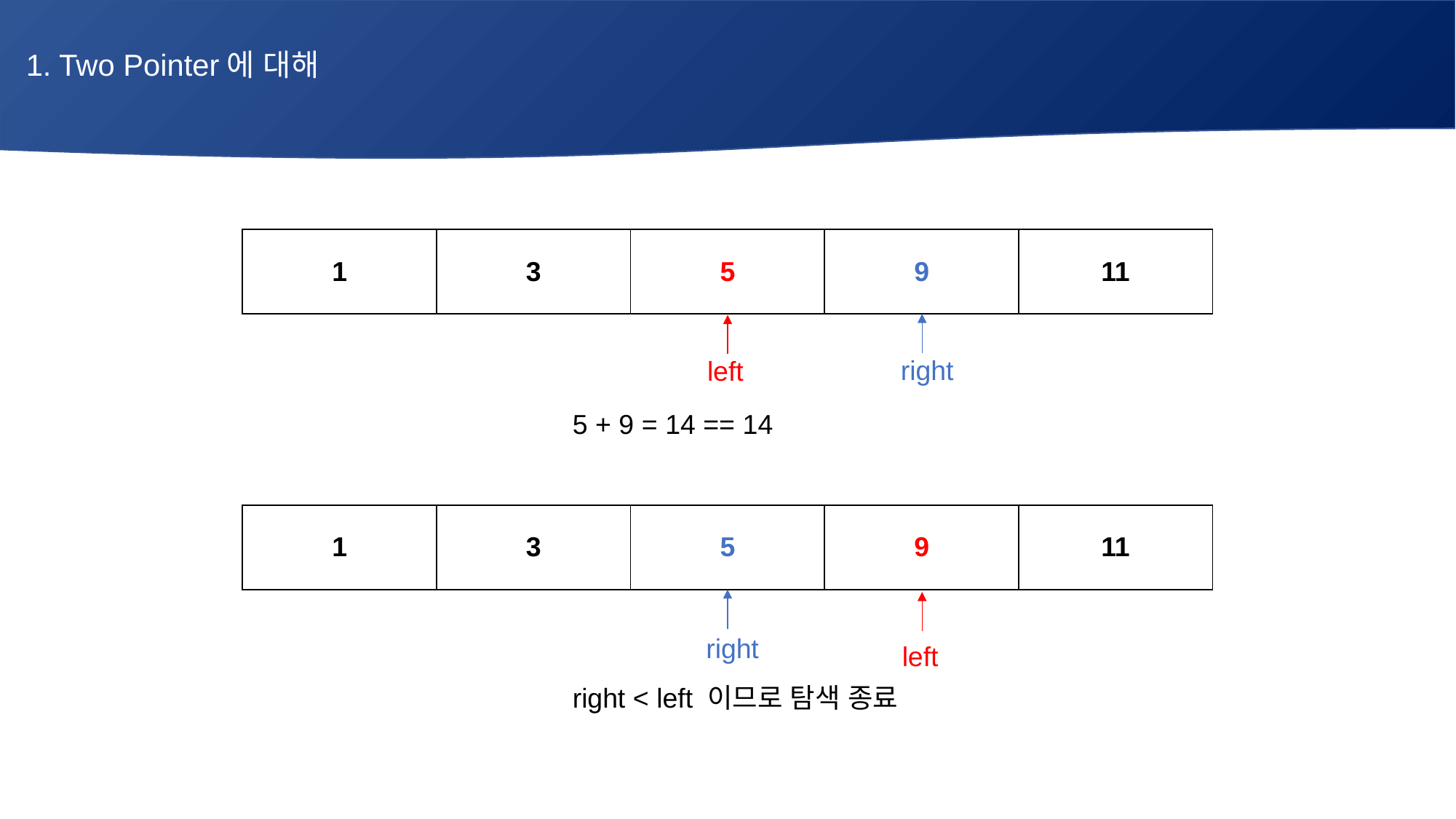

1. Two Pointer에 대해
# 매주 1 과제 LV2
| 1 | 3 | 5 | 9 | 11 |
| --- | --- | --- | --- | --- |
right
left
5 + 9 = 14 == 14
| 1 | 3 | 5 | 9 | 11 |
| --- | --- | --- | --- | --- |
right
left
right < left 이므로 탐색 종료